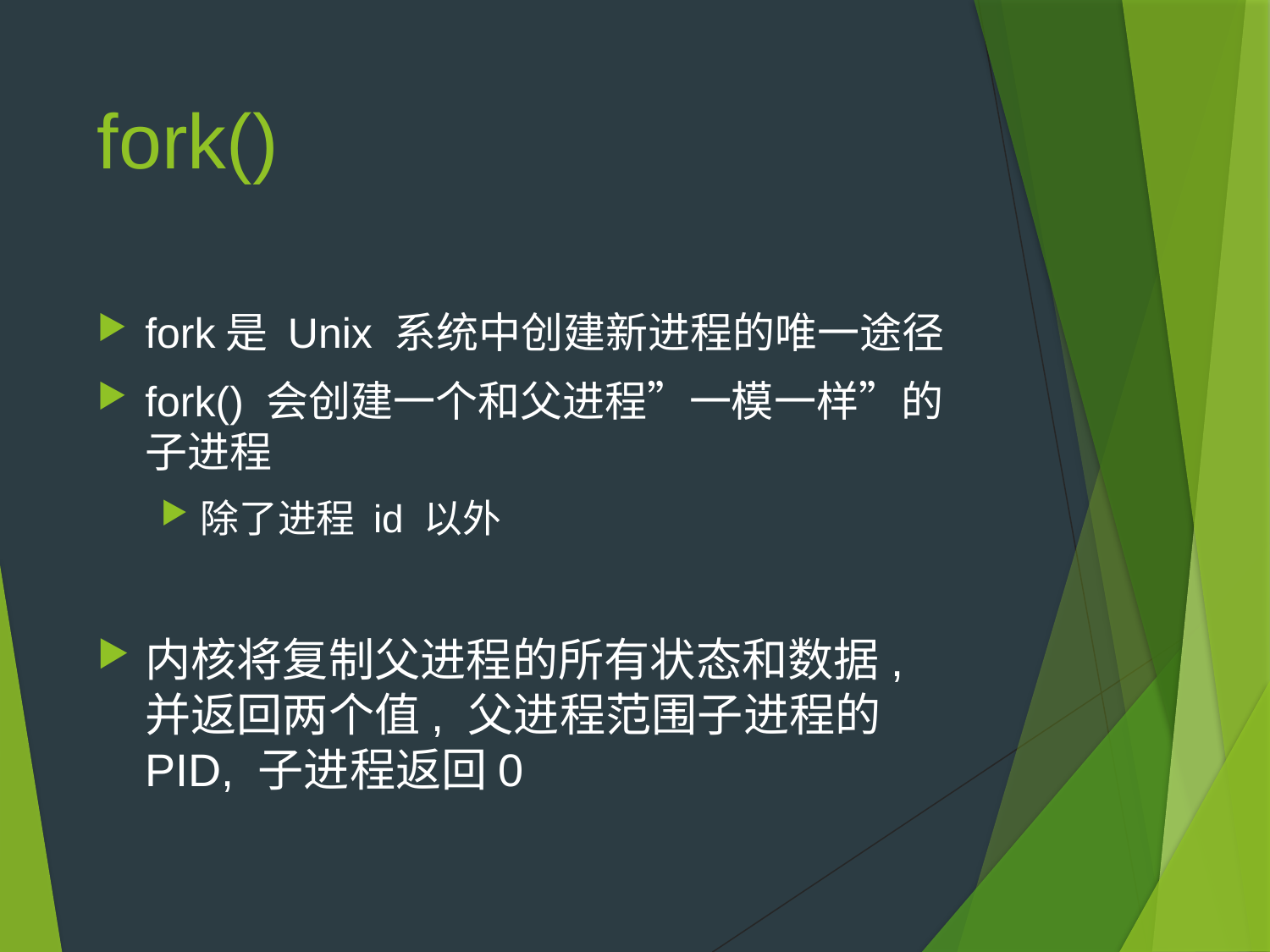

# fork()
fork是 Unix 系统中创建新进程的唯一途径
fork() 会创建一个和父进程”一模一样”的子进程
除了进程 id 以外

内核将复制父进程的所有状态和数据, 并返回两个值, 父进程范围子进程的 PID, 子进程返回0